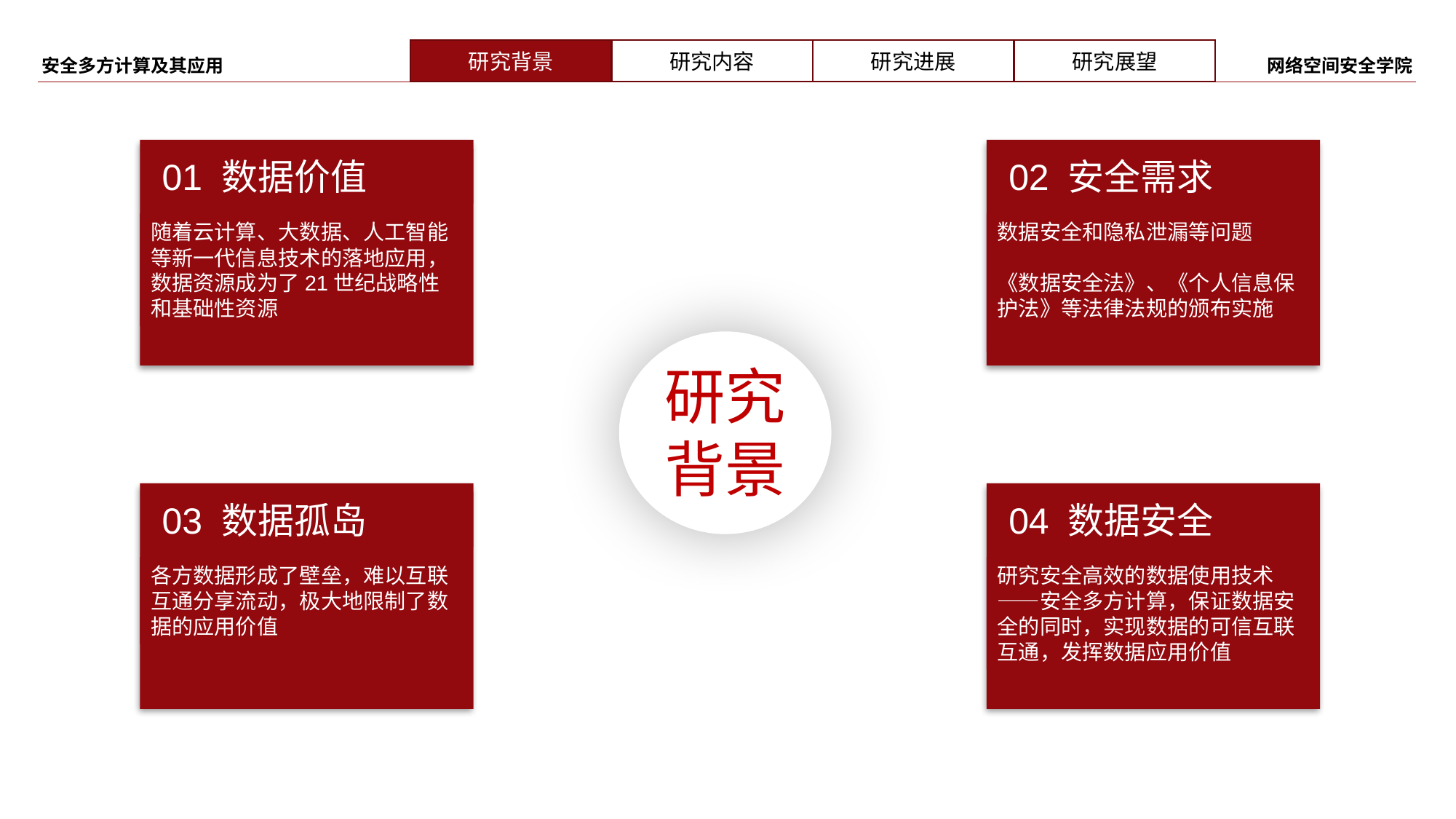

02 安全需求
数据安全和隐私泄漏等问题

《数据安全法》、《个人信息保护法》等法律法规的颁布实施

01 数据价值
随着云计算、大数据、人工智能等新一代信息技术的落地应用，数据资源成为了21世纪战略性和基础性资源

研究
背景

04 数据安全
研究安全高效的数据使用技术——安全多方计算，保证数据安全的同时，实现数据的可信互联互通，发挥数据应用价值

03 数据孤岛
各方数据形成了壁垒，难以互联互通分享流动，极大地限制了数据的应用价值